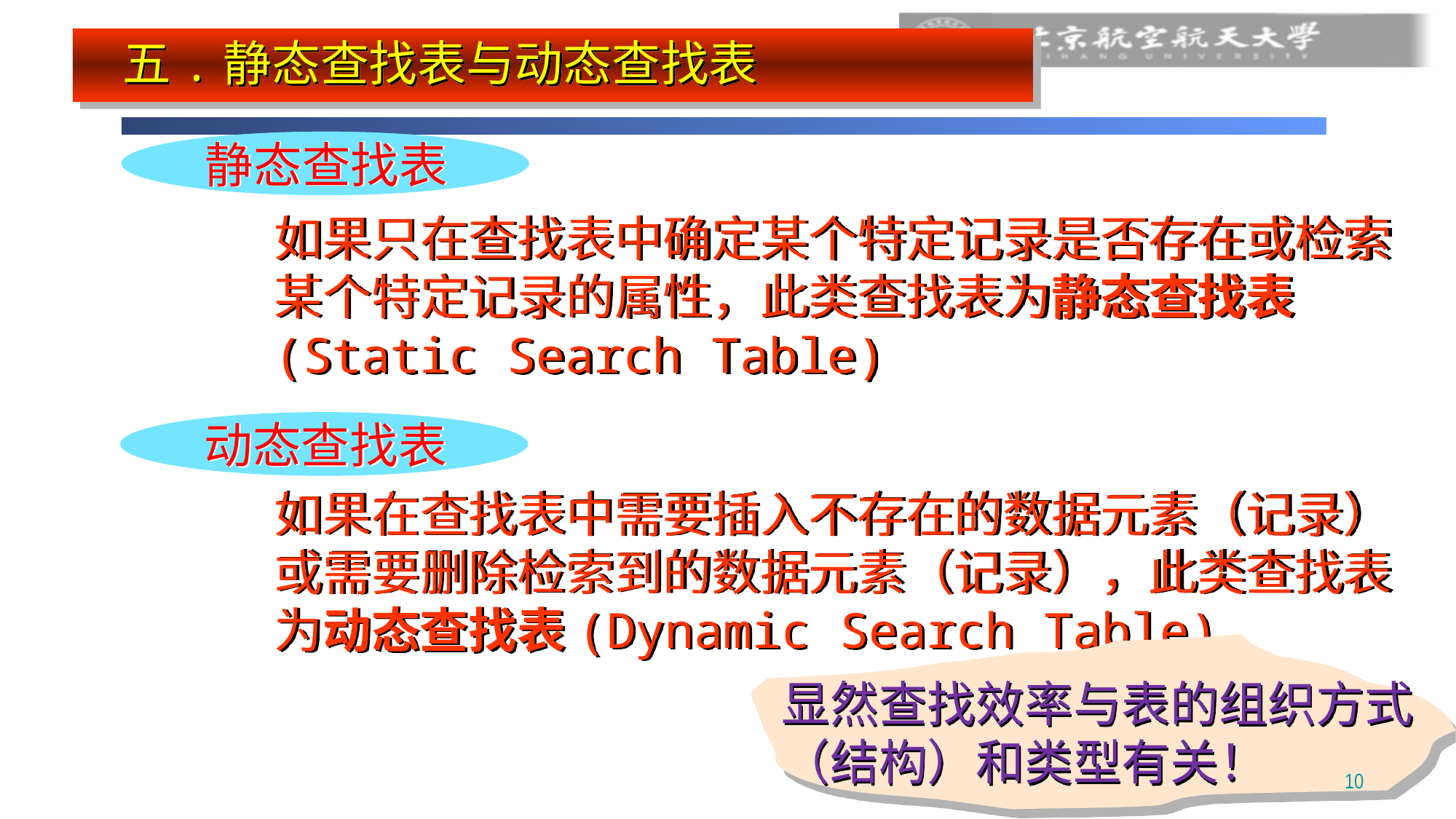

五.静态查找表与动态查找表

静态查找表

如果只在查找表中确定某个特定记录是否存在或检索某个特定记录的属性，此类查找表为静态查找表(Static Search Table)
动态查找表

如果在查找表中需要插入不存在的数据元素（记录）或需要删除检索到的数据元素（记录），此类查找表为动态查找表(Dynamic Search Table)

显然查找效率与表的组织方式（结构）和类型有关！
10